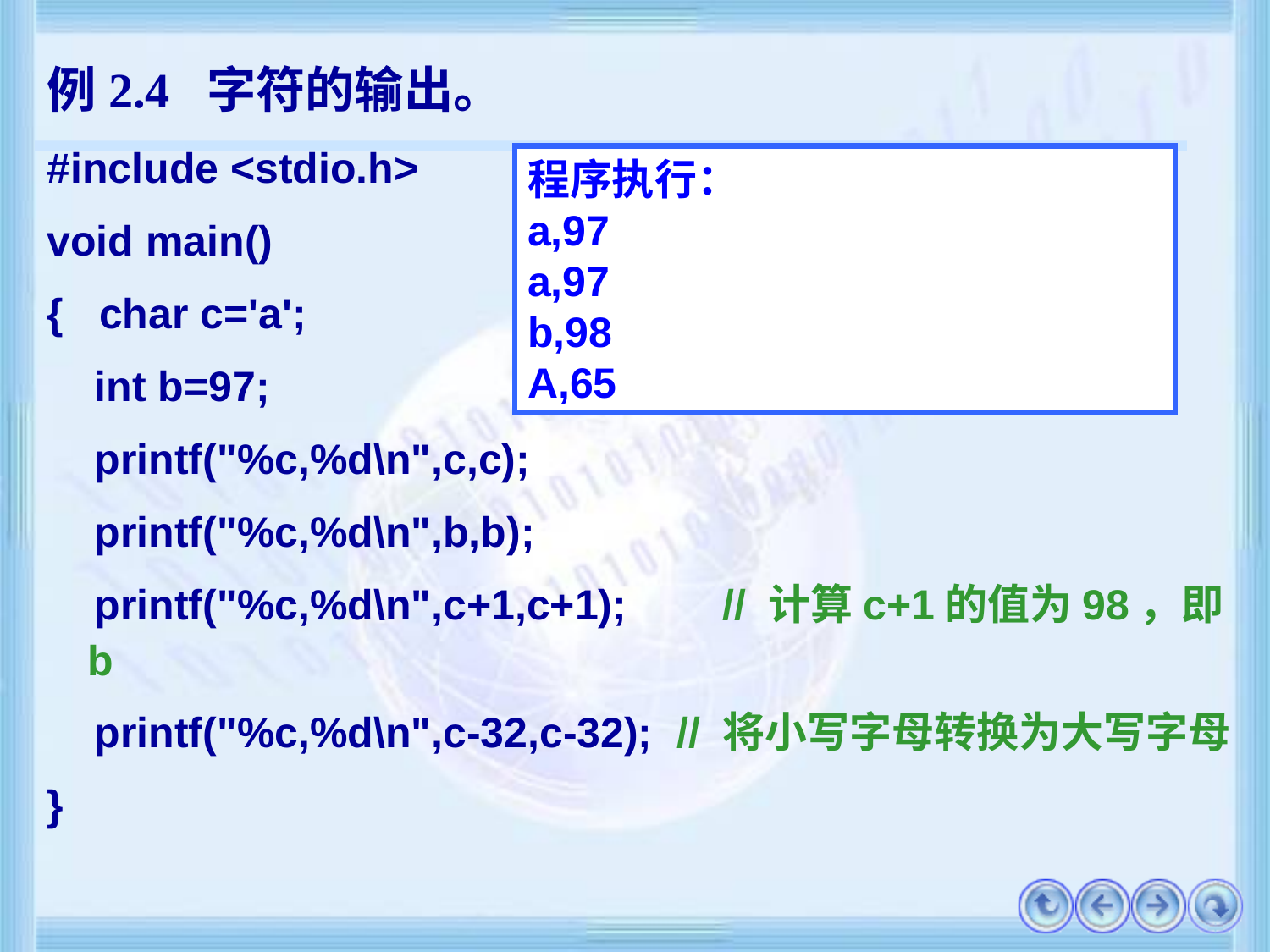

例2.4  字符的输出。
#include <stdio.h>
void main()
{   char c='a';
    int b=97;
    printf("%c,%d\n",c,c);
    printf("%c,%d\n",b,b);
    printf("%c,%d\n",c+1,c+1);	// 计算c+1的值为98，即b
    printf("%c,%d\n",c-32,c-32);  // 将小写字母转换为大写字母
}
程序执行：
a,97
a,97
b,98
A,65